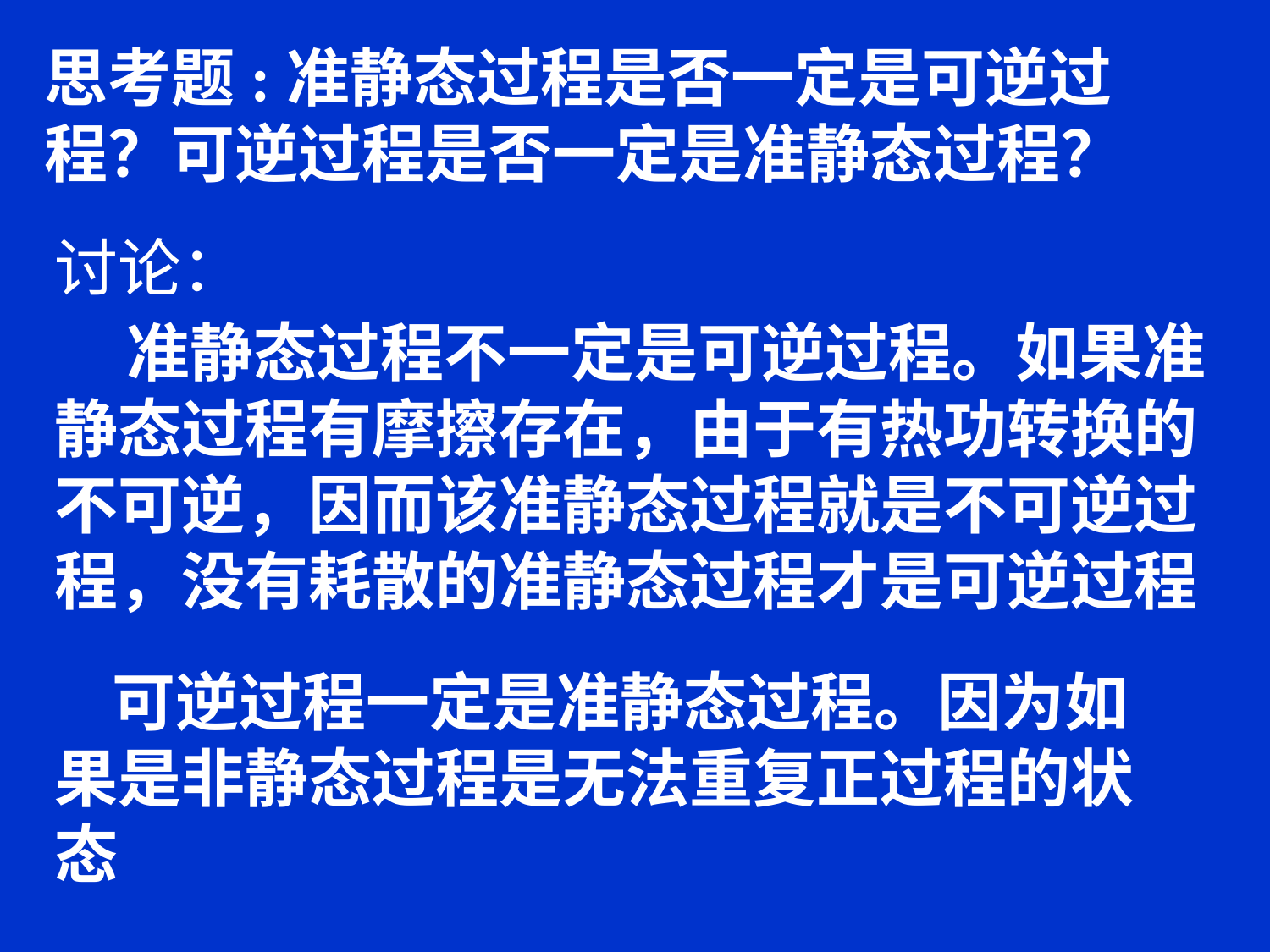

思考题:准静态过程是否一定是可逆过程？可逆过程是否一定是准静态过程？
讨论：
    准静态过程不一定是可逆过程。如果准静态过程有摩擦存在，由于有热功转换的不可逆，因而该准静态过程就是不可逆过程，没有耗散的准静态过程才是可逆过程
   可逆过程一定是准静态过程。因为如果是非静态过程是无法重复正过程的状态